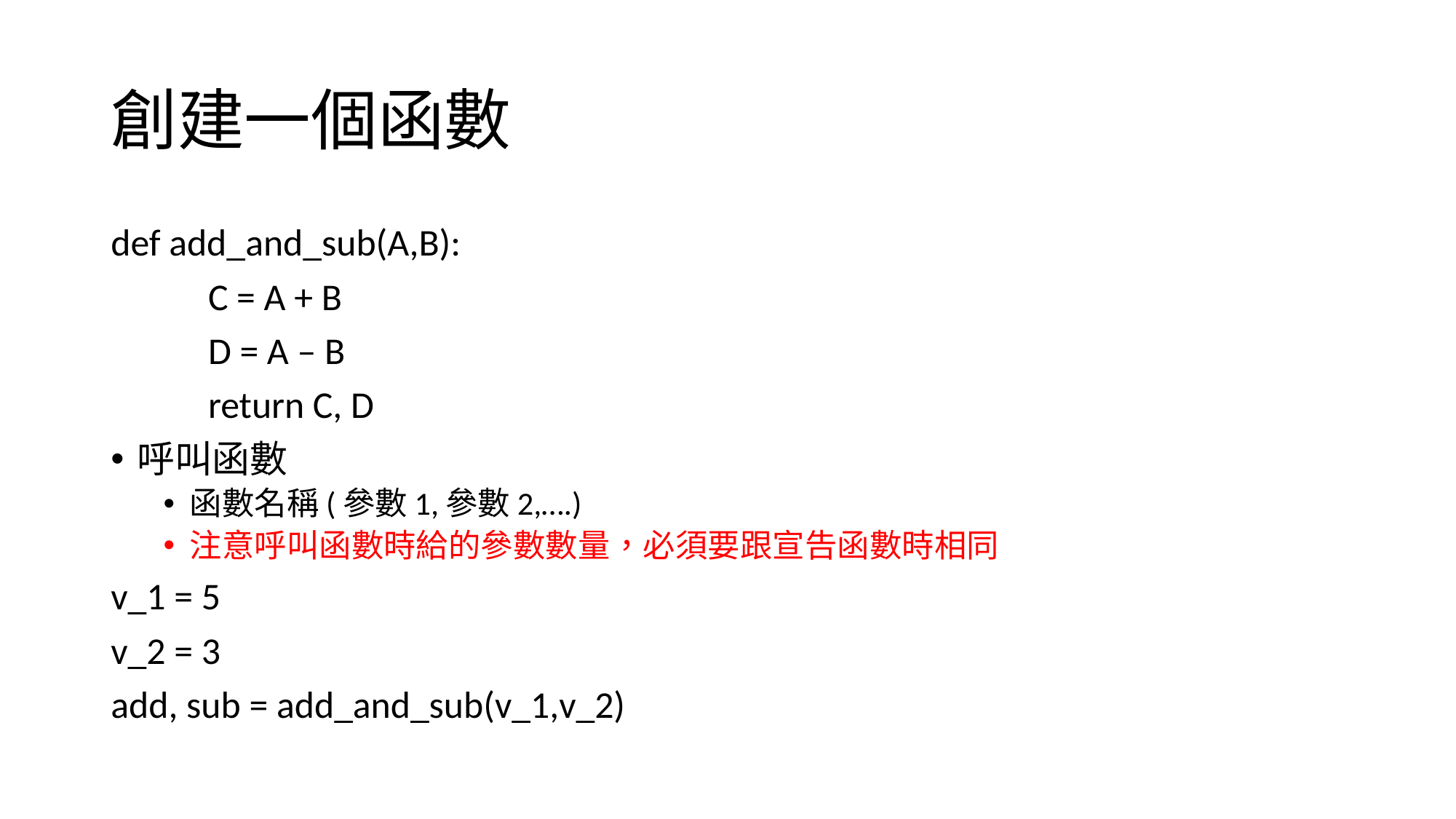

# 創建一個函數
def add_and_sub(A,B):
	C = A + B
	D = A – B
	return C, D
呼叫函數
函數名稱(參數1,參數2,….)
注意呼叫函數時給的參數數量，必須要跟宣告函數時相同
v_1 = 5
v_2 = 3
add, sub = add_and_sub(v_1,v_2)